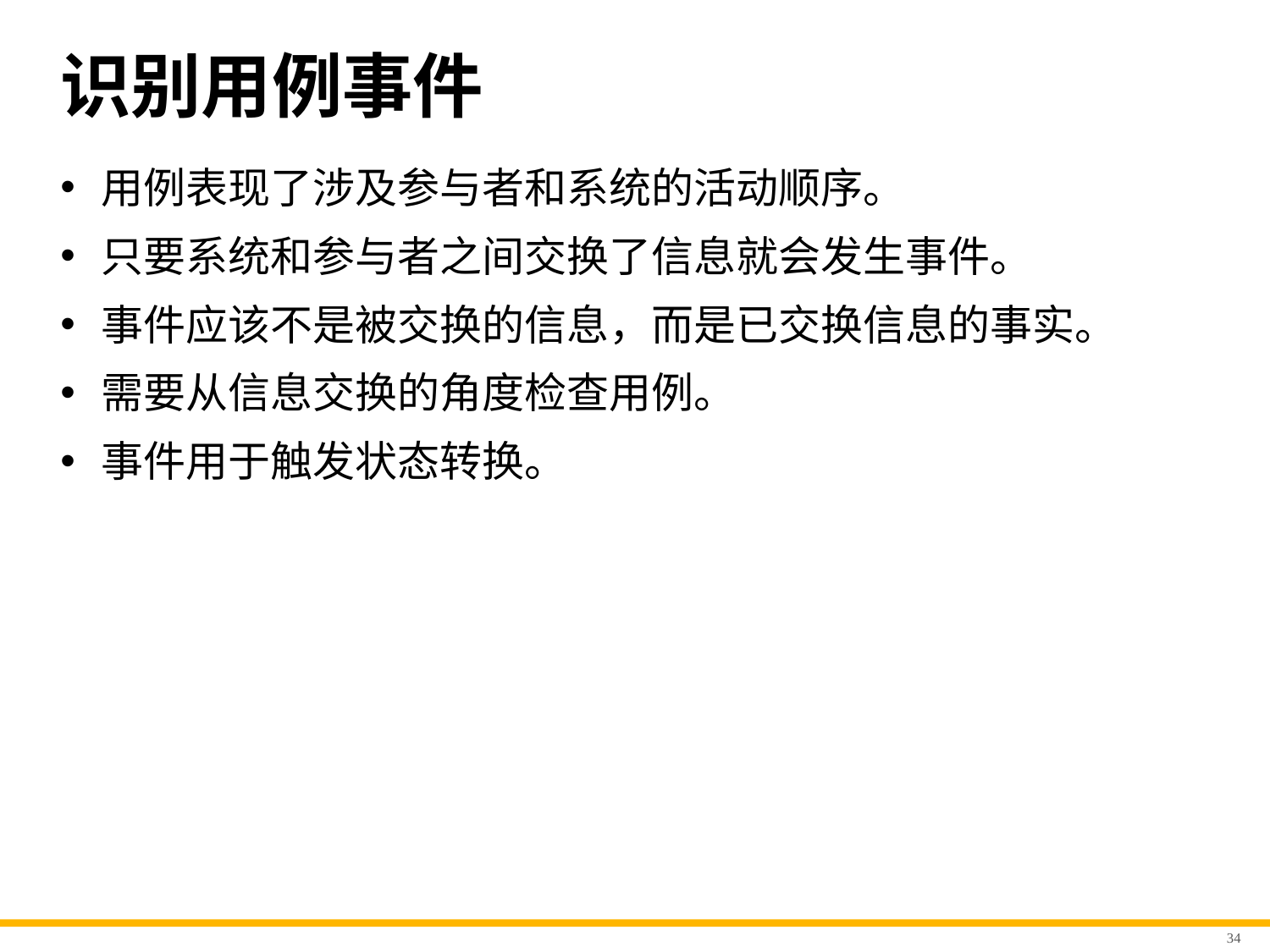

# 识别用例事件
用例表现了涉及参与者和系统的活动顺序。
只要系统和参与者之间交换了信息就会发生事件。
事件应该不是被交换的信息，而是已交换信息的事实。
需要从信息交换的角度检查用例。
事件用于触发状态转换。
34